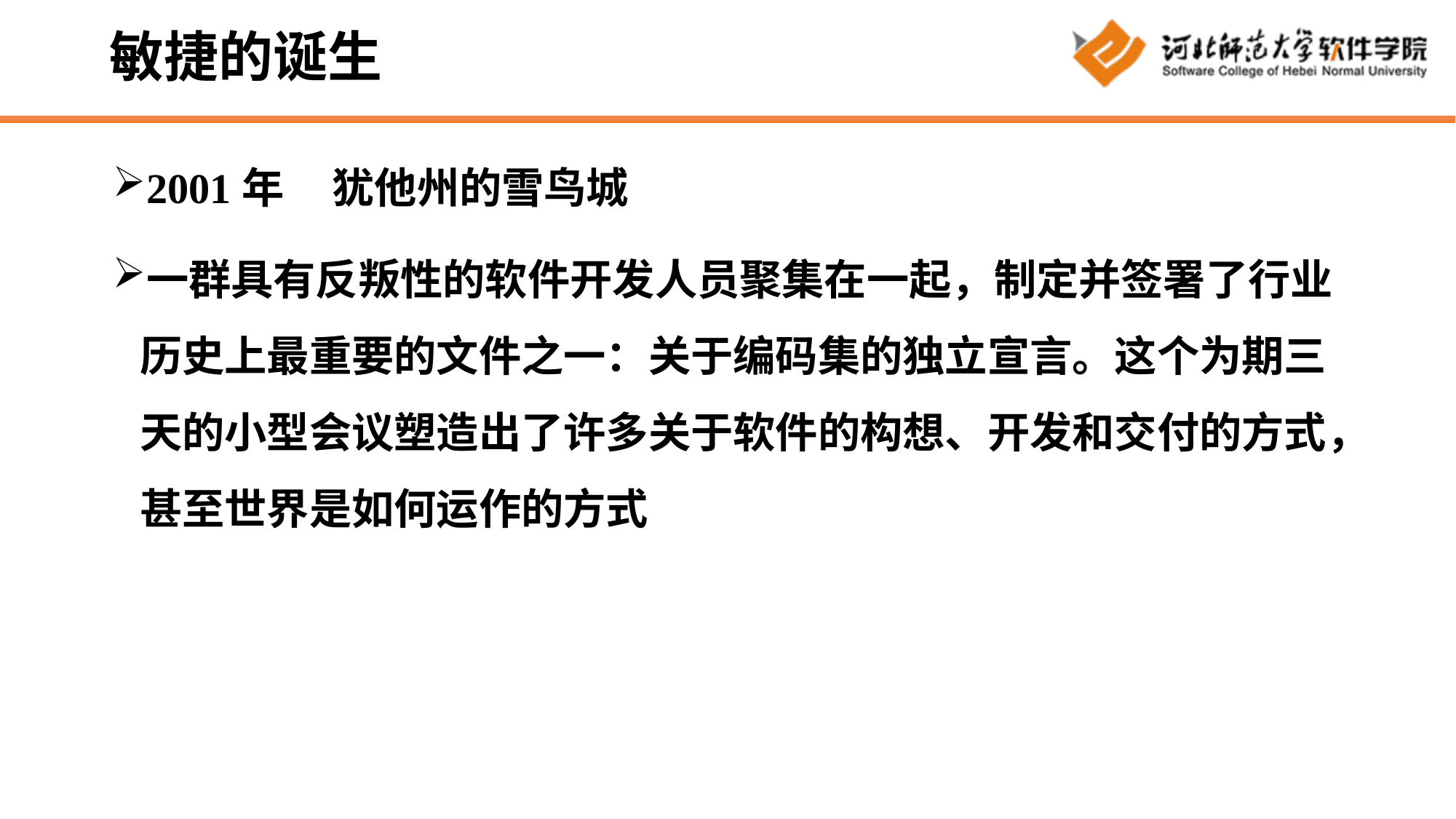

# 敏捷的诞生
2001年     犹他州的雪鸟城
一群具有反叛性的软件开发人员聚集在一起，制定并签署了行业历史上最重要的文件之一：关于编码集的独立宣言。这个为期三天的小型会议塑造出了许多关于软件的构想、开发和交付的方式，甚至世界是如何运作的方式